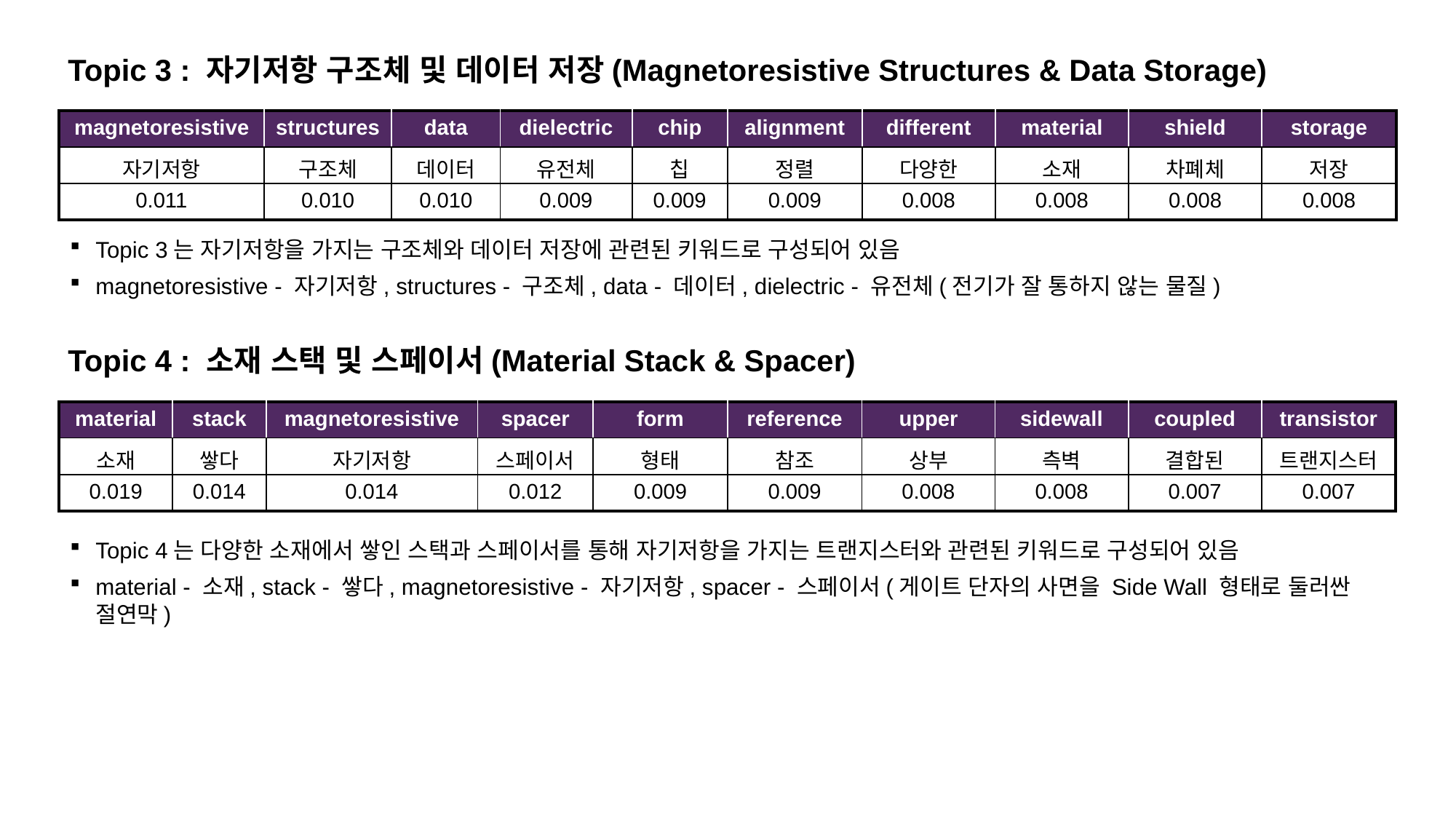

Topic 3 : 자기저항 구조체 및 데이터 저장(Magnetoresistive Structures & Data Storage)
| magnetoresistive | structures | data | dielectric | chip | alignment | different | material | shield | storage |
| --- | --- | --- | --- | --- | --- | --- | --- | --- | --- |
| 자기저항 | 구조체 | 데이터 | 유전체 | 칩 | 정렬 | 다양한 | 소재 | 차폐체 | 저장 |
| 0.011 | 0.010 | 0.010 | 0.009 | 0.009 | 0.009 | 0.008 | 0.008 | 0.008 | 0.008 |
Topic 3는 자기저항을 가지는 구조체와 데이터 저장에 관련된 키워드로 구성되어 있음

magnetoresistive - 자기저항, structures - 구조체, data - 데이터, dielectric - 유전체(전기가 잘 통하지 않는 물질)
Topic 4 : 소재 스택 및 스페이서(Material Stack & Spacer)
| material | stack | magnetoresistive | spacer | form | reference | upper | sidewall | coupled | transistor |
| --- | --- | --- | --- | --- | --- | --- | --- | --- | --- |
| 소재 | 쌓다 | 자기저항 | 스페이서 | 형태 | 참조 | 상부 | 측벽 | 결합된 | 트랜지스터 |
| 0.019 | 0.014 | 0.014 | 0.012 | 0.009 | 0.009 | 0.008 | 0.008 | 0.007 | 0.007 |
Topic 4는 다양한 소재에서 쌓인 스택과 스페이서를 통해 자기저항을 가지는 트랜지스터와 관련된 키워드로 구성되어 있음

material - 소재, stack - 쌓다, magnetoresistive - 자기저항, spacer - 스페이서(게이트 단자의 사면을 Side Wall 형태로 둘러싼 절연막)